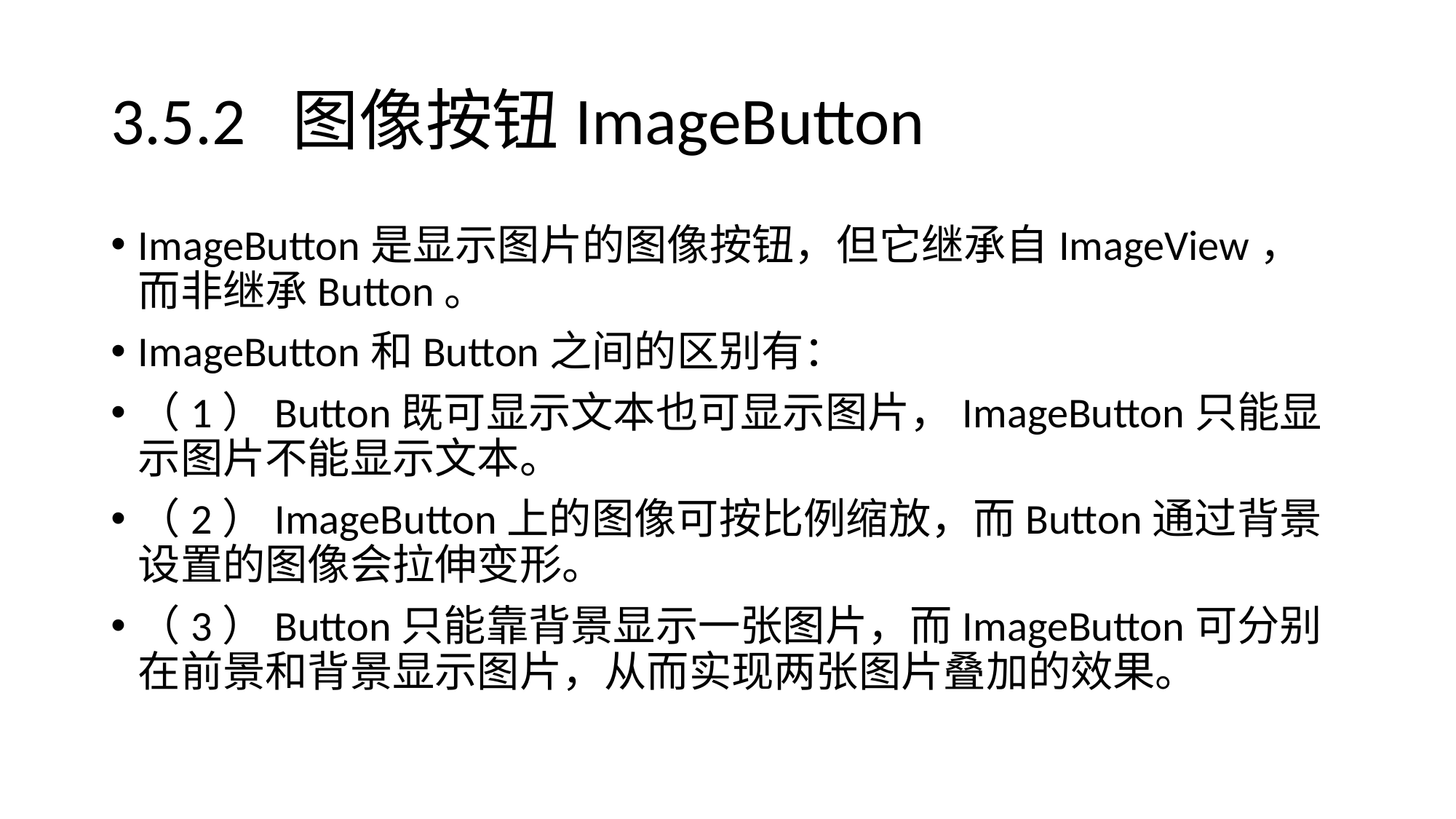

# 3.5.2  图像按钮ImageButton
ImageButton是显示图片的图像按钮，但它继承自ImageView，而非继承Button。
ImageButton和Button之间的区别有：
（1）Button既可显示文本也可显示图片，ImageButton只能显示图片不能显示文本。
（2）ImageButton上的图像可按比例缩放，而Button通过背景设置的图像会拉伸变形。
（3）Button只能靠背景显示一张图片，而ImageButton可分别在前景和背景显示图片，从而实现两张图片叠加的效果。